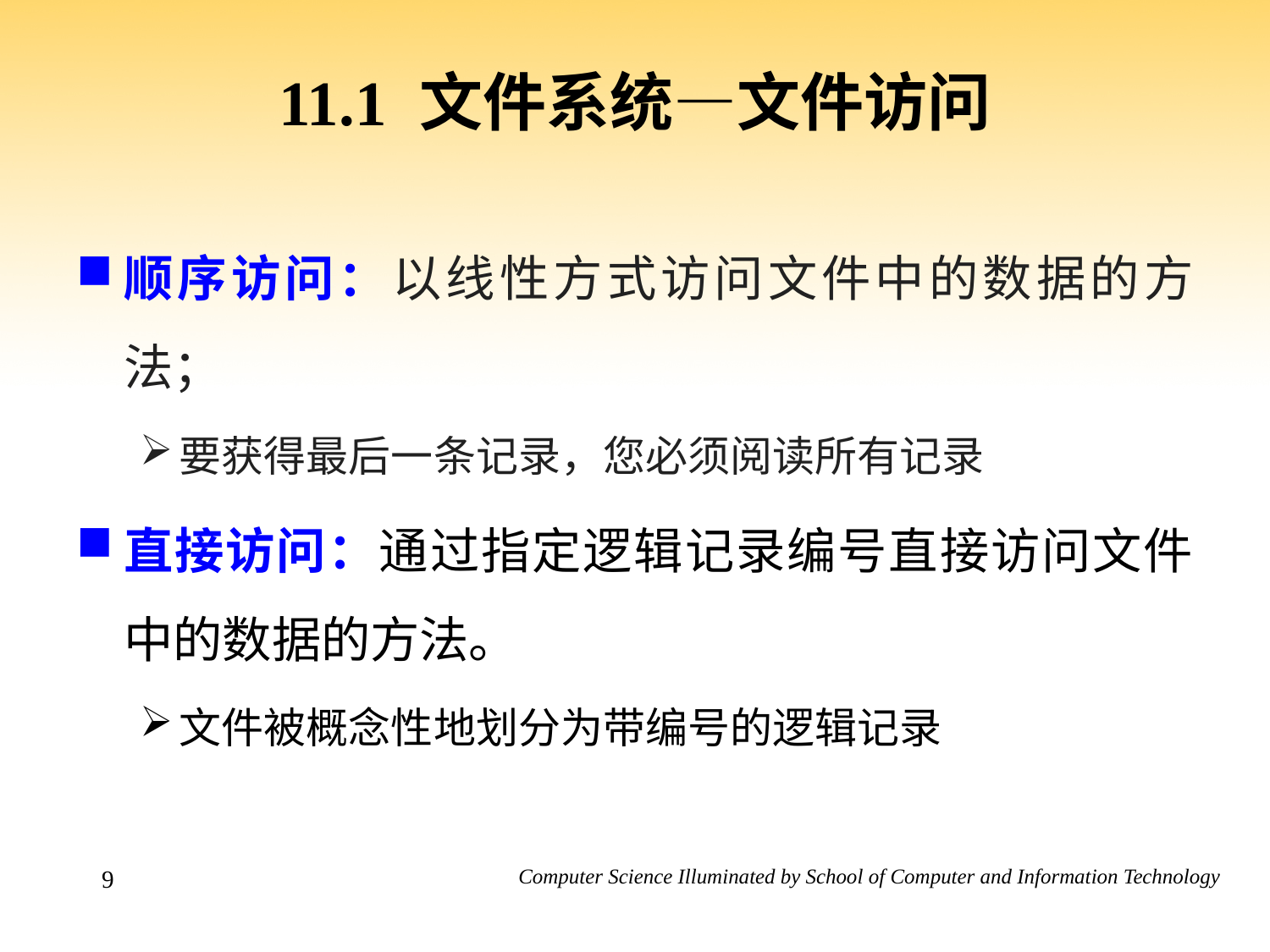

# 11.1 文件系统—文件访问
顺序访问：以线性方式访问文件中的数据的方法；
要获得最后一条记录，您必须阅读所有记录
直接访问：通过指定逻辑记录编号直接访问文件中的数据的方法。
文件被概念性地划分为带编号的逻辑记录
9